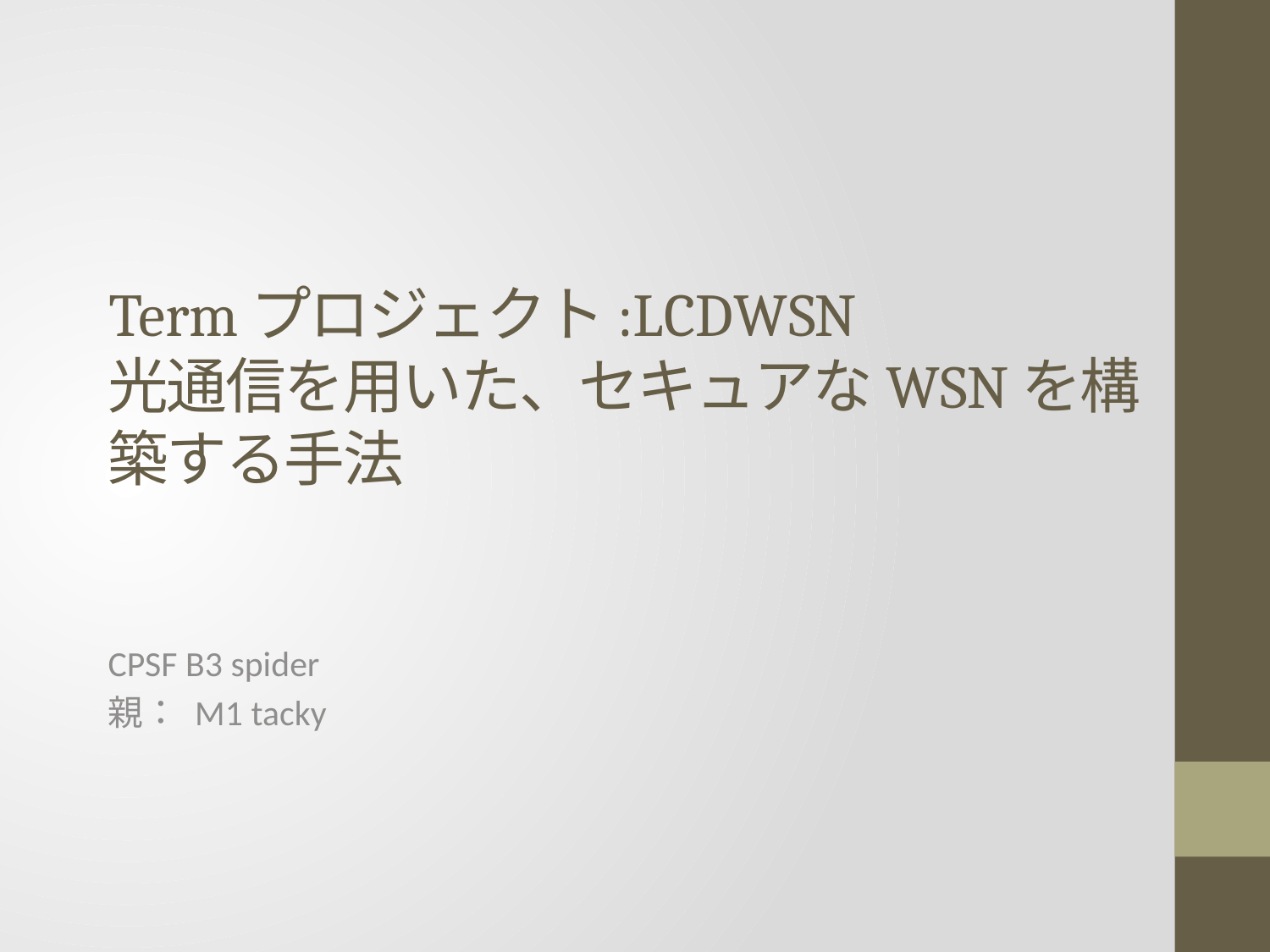

# Termプロジェクト:LCDWSN 光通信を用いた、セキュアなWSNを構築する手法
CPSF B3 spider
親： M1 tacky